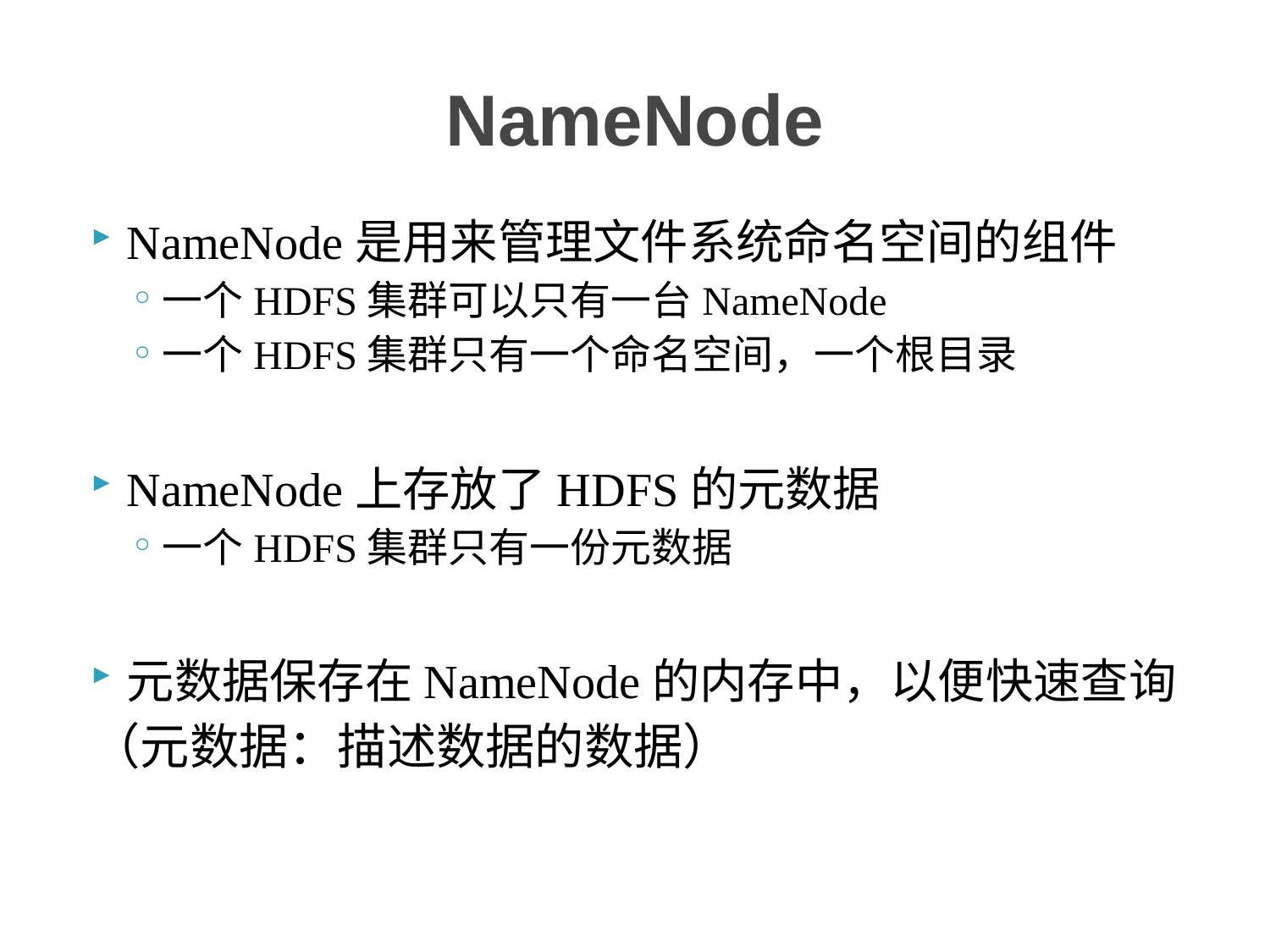

# NameNode
NameNode是用来管理文件系统命名空间的组件
一个HDFS集群可以只有一台NameNode
一个HDFS集群只有一个命名空间，一个根目录

NameNode上存放了HDFS的元数据
一个HDFS集群只有一份元数据

元数据保存在NameNode的内存中，以便快速查询
（元数据：描述数据的数据）